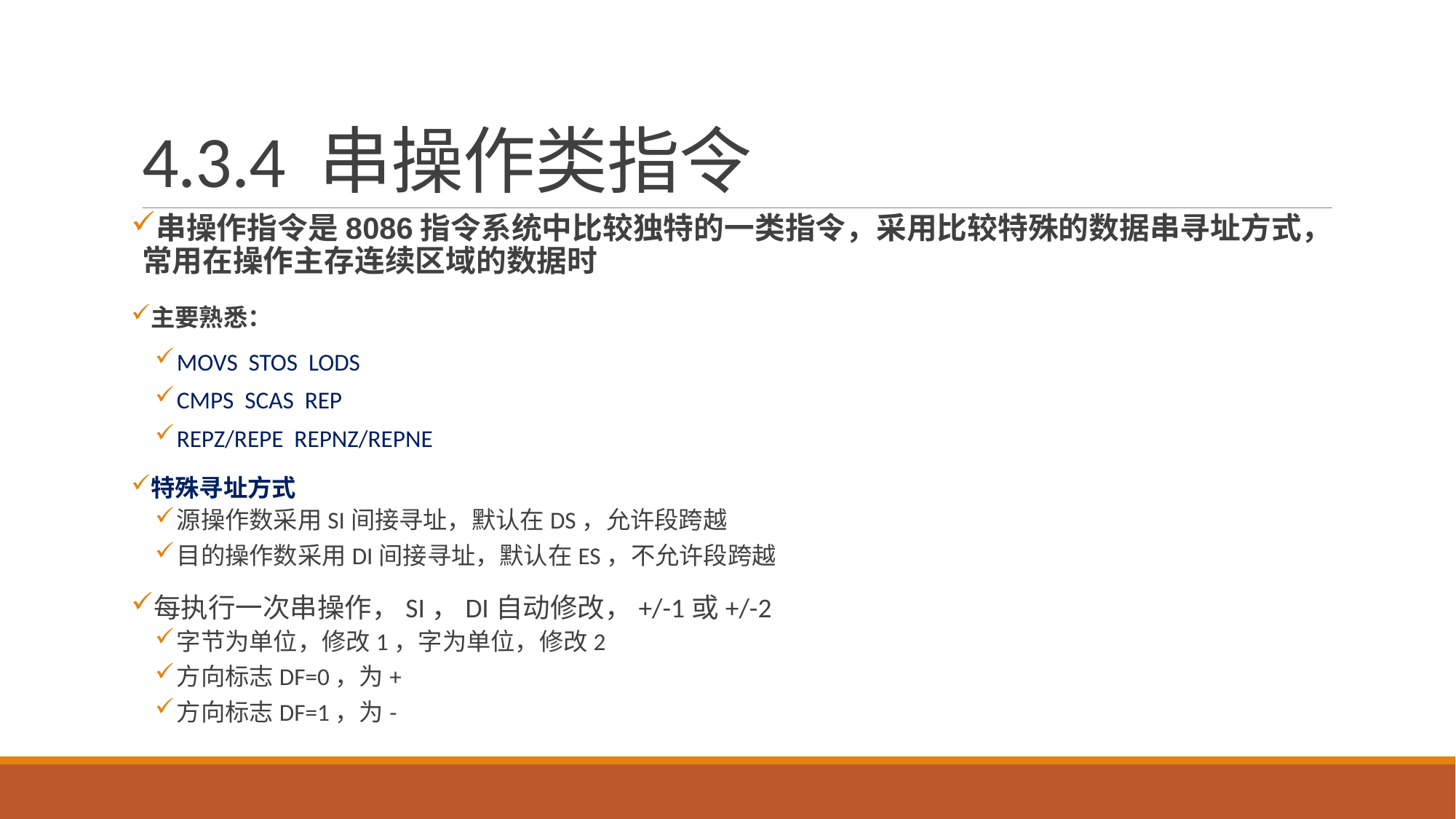

# 4.3.4 串操作类指令
串操作指令是8086指令系统中比较独特的一类指令，采用比较特殊的数据串寻址方式，常用在操作主存连续区域的数据时
主要熟悉：
MOVS  STOS  LODS
CMPS  SCAS  REP
REPZ/REPE  REPNZ/REPNE
特殊寻址方式
源操作数采用SI间接寻址，默认在DS，允许段跨越
目的操作数采用DI间接寻址，默认在ES，不允许段跨越
每执行一次串操作，SI，DI自动修改，+/-1或+/-2
字节为单位，修改1，字为单位，修改2
方向标志DF=0，为+
方向标志DF=1，为-